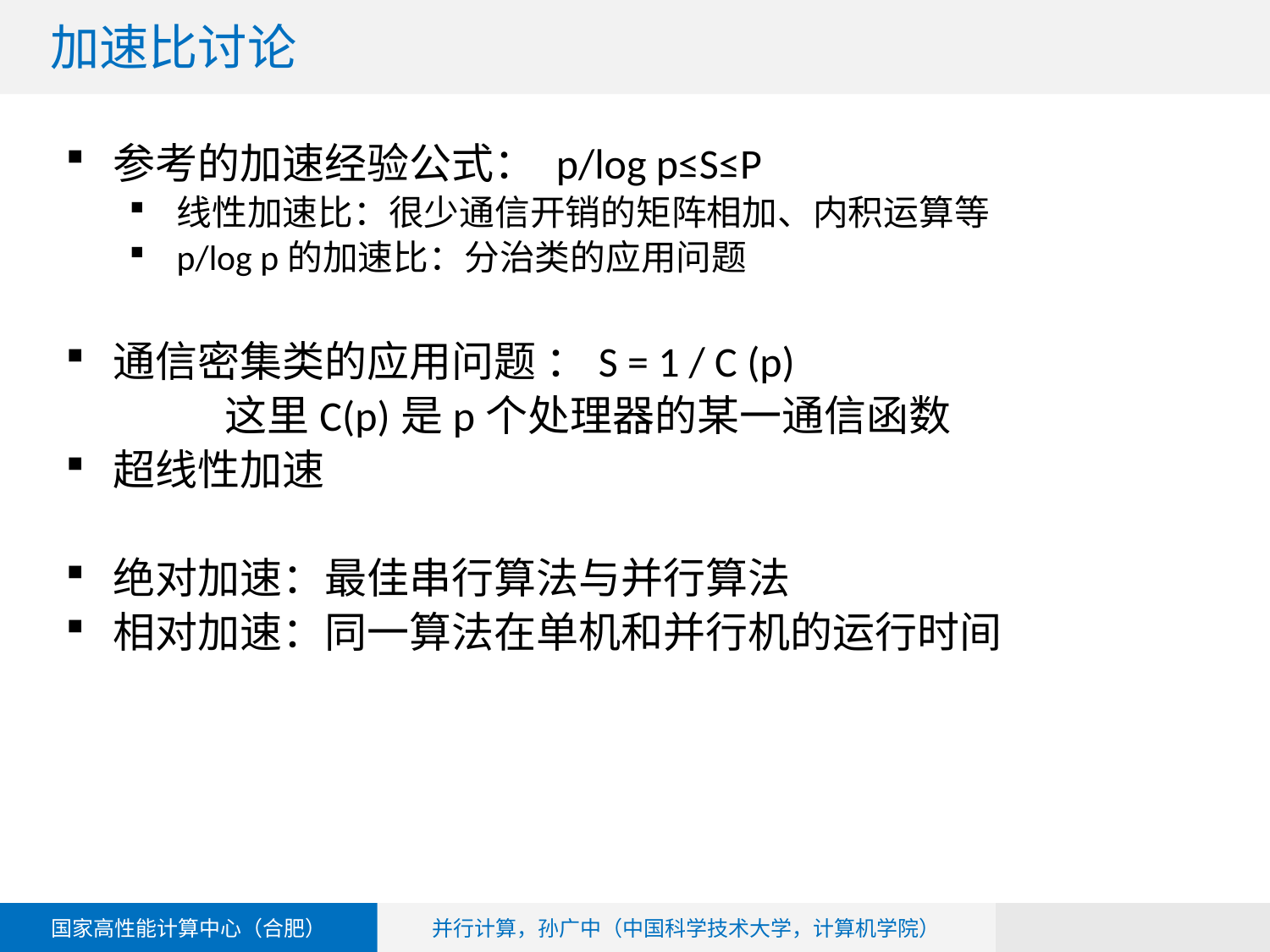

# 加速比讨论
参考的加速经验公式： p/log p≤S≤P
线性加速比：很少通信开销的矩阵相加、内积运算等
p/log p的加速比：分治类的应用问题

通信密集类的应用问题 ：S = 1 / C (p)
         这里C(p)是p个处理器的某一通信函数
超线性加速

绝对加速：最佳串行算法与并行算法
相对加速：同一算法在单机和并行机的运行时间

23